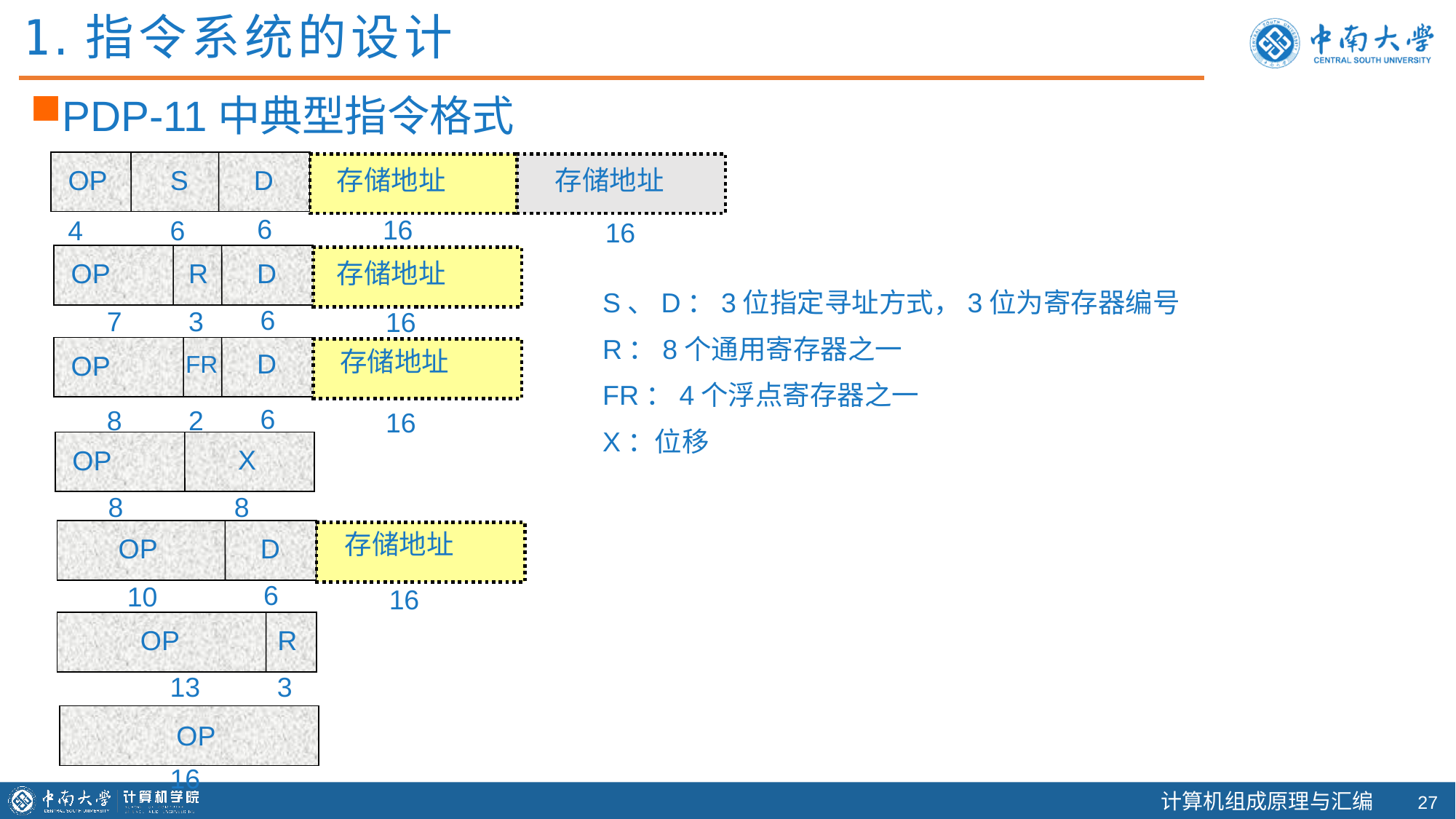

1.指令系统的设计
PDP-11中典型指令格式

S
存储地址
OP
D
存储地址
6
16
4
6
16

R
OP
D
存储地址
S、D：3位指定寻址方式，3位为寄存器编号
R：8个通用寄存器之一
FR：4个浮点寄存器之一
X：位移

6
7
3
16

存储地址

D
OP
FR
6
8
2
16

X
OP
8
8

存储地址

OP
D
6
10
16

OP
R
13
3

OP
16
27